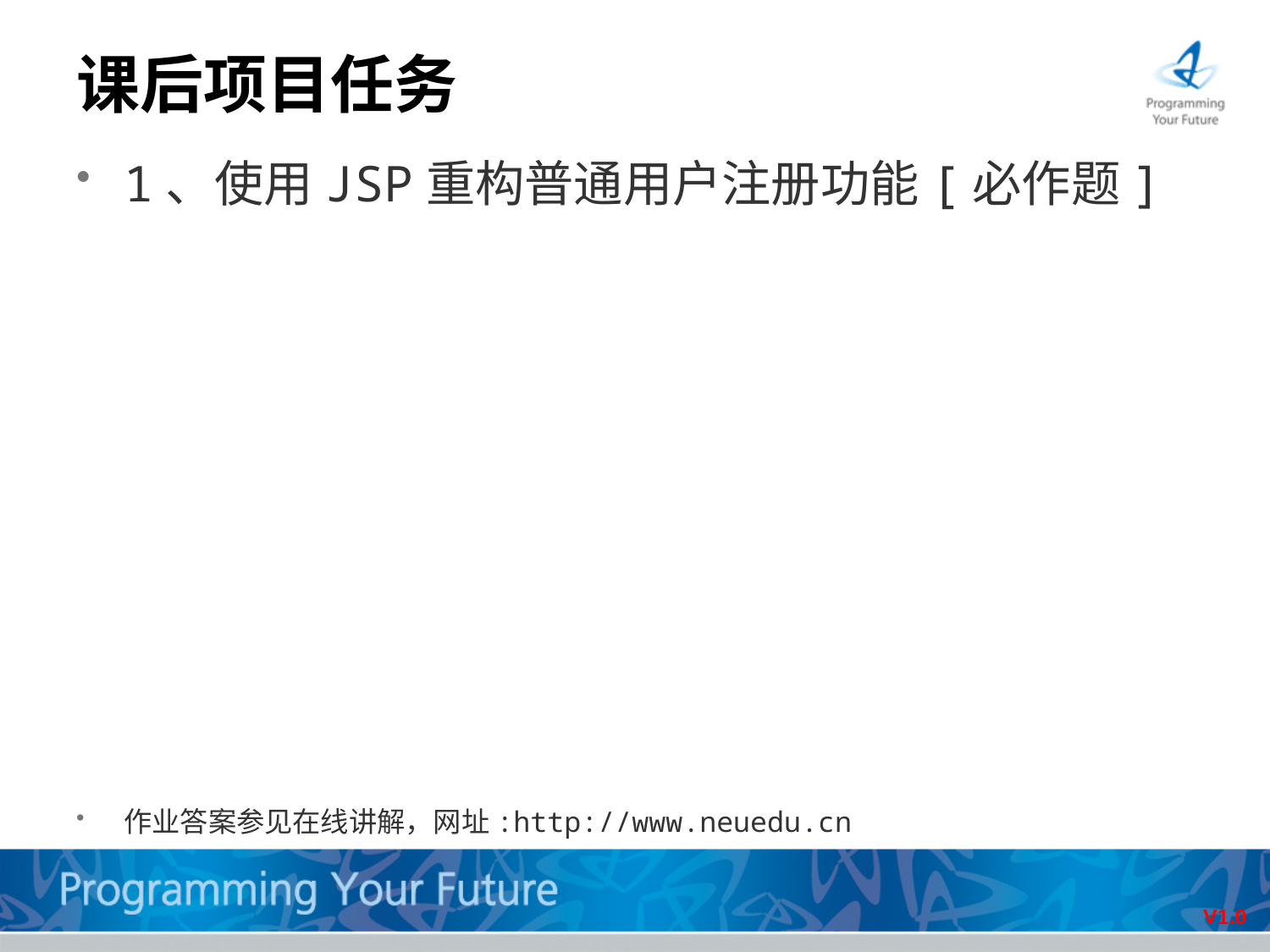

# 课后项目任务
1、使用JSP重构普通用户注册功能[必作题]

作业答案参见在线讲解，网址:http://www.neuedu.cn